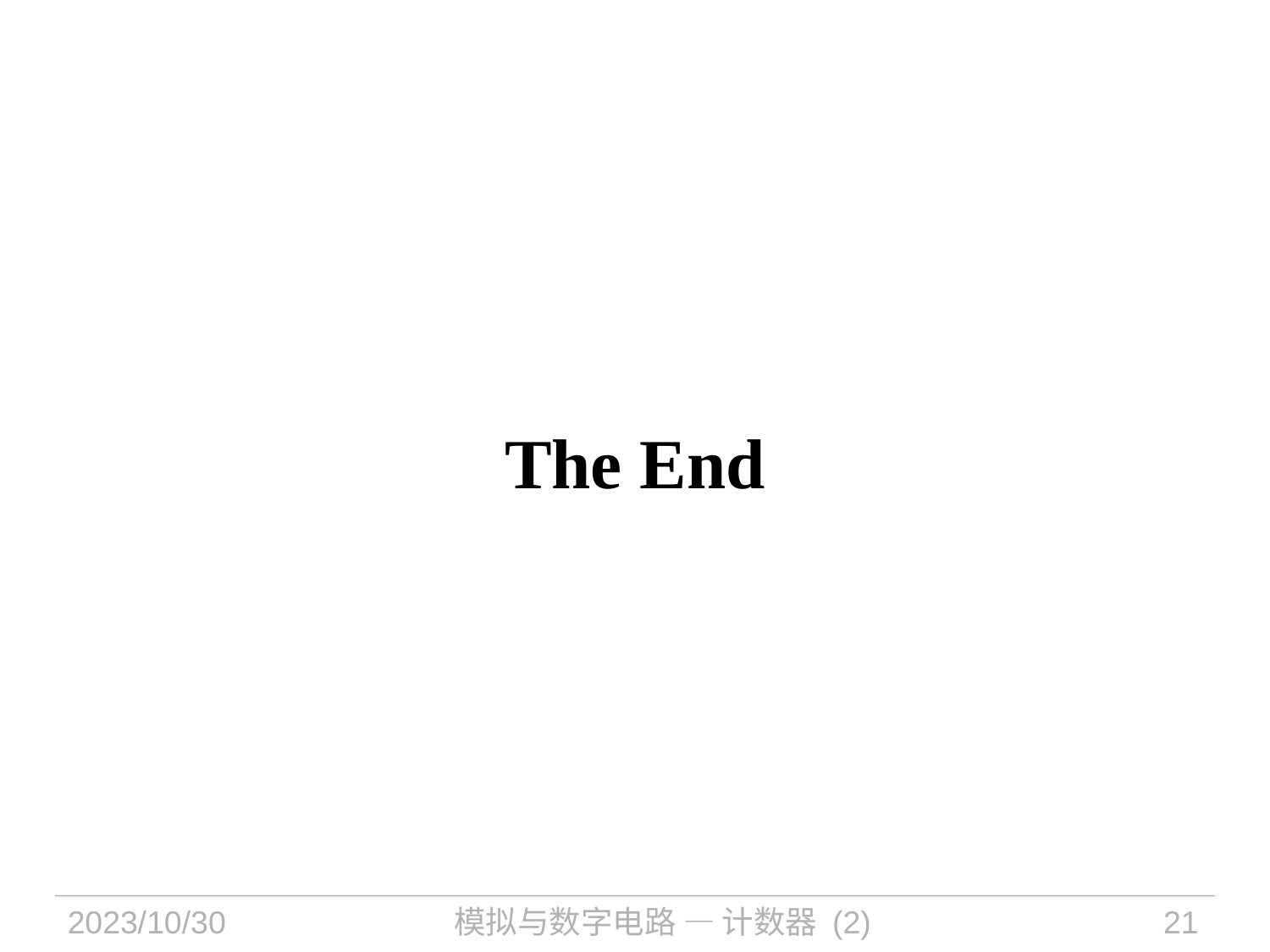

# The End
2023/10/30
模拟与数字电路 — 计数器 (2)
21